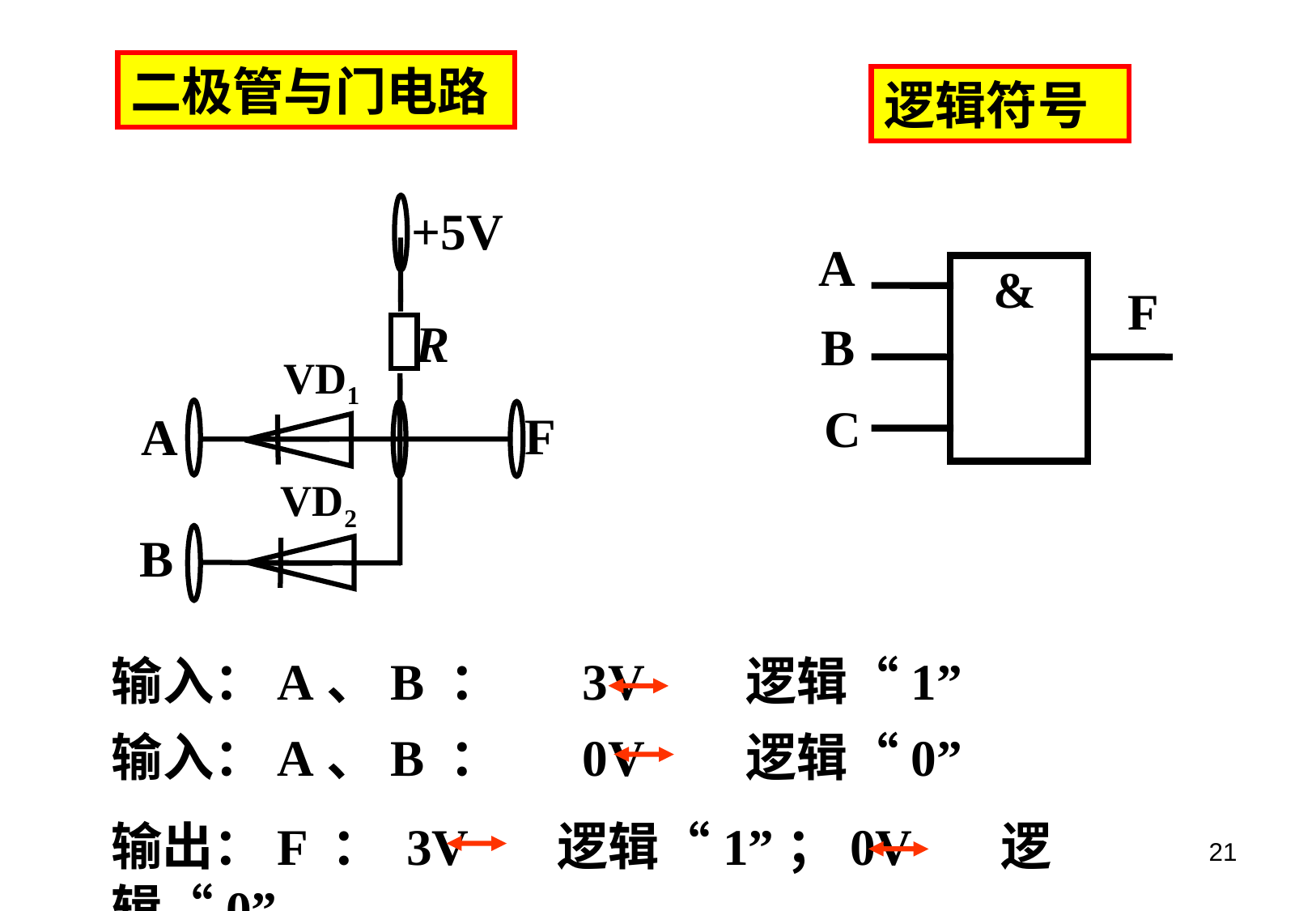

二极管与门电路
逻辑符号
+5V

R
VD1

F
A

VD2

B

A
&

F

B

C

输入：A、B ：      3V       逻辑“1”

输入：A、B ：      0V       逻辑“0”

输出：F ： 3V      逻辑“1”；0V      逻辑“0”

21